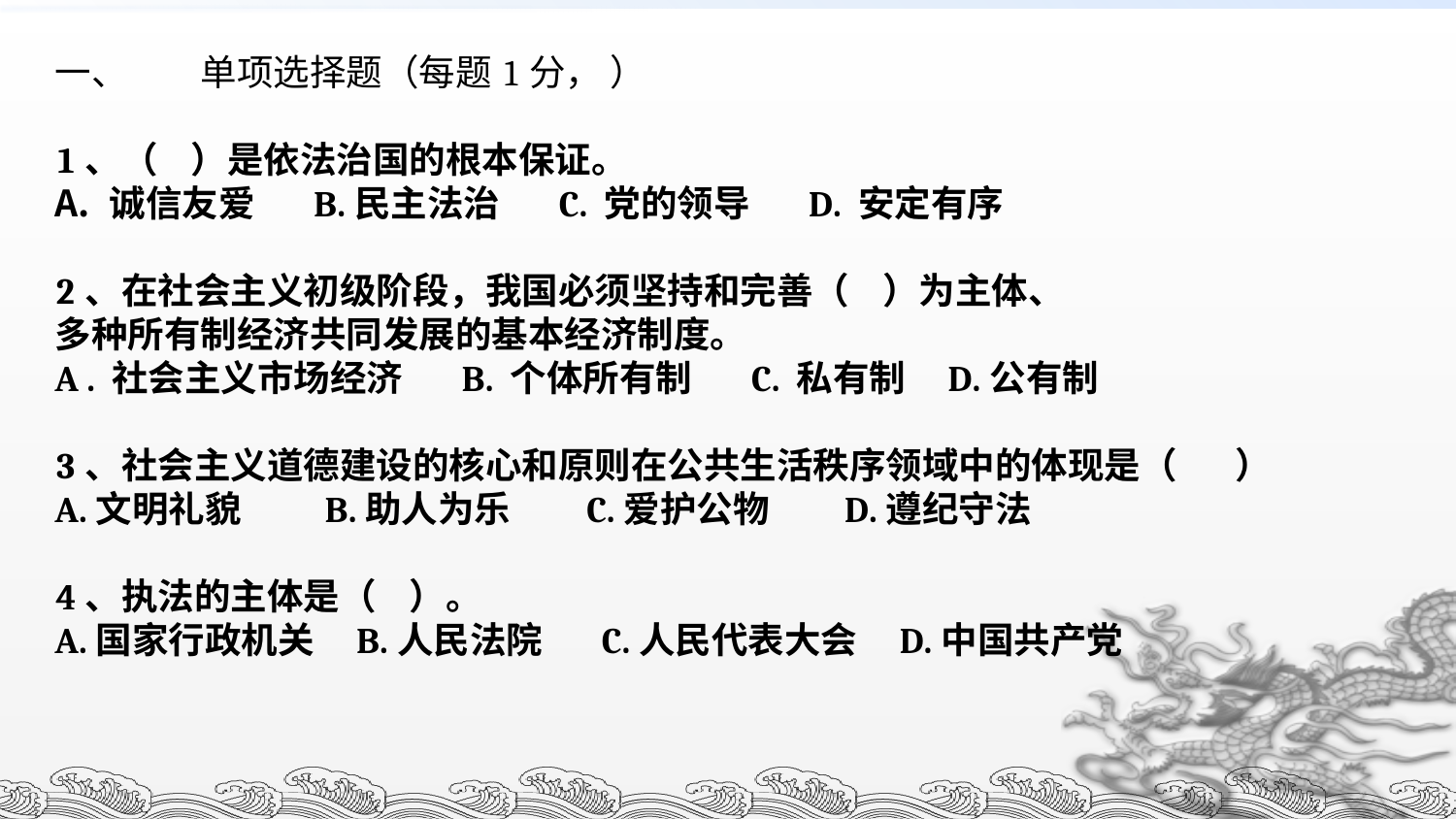

一、	单项选择题（每题1分， ）

1、（    ）是依法治国的根本保证。
诚信友爱      B.民主法治      C. 党的领导      D. 安定有序

2、在社会主义初级阶段，我国必须坚持和完善（    ）为主体、
多种所有制经济共同发展的基本经济制度。
A . 社会主义市场经济      B. 个体所有制      C. 私有制    D.公有制

3、社会主义道德建设的核心和原则在公共生活秩序领域中的体现是（       ）
A.文明礼貌         B.助人为乐        C.爱护公物        D.遵纪守法

4、执法的主体是（    ）。
A.国家行政机关    B.人民法院      C.人民代表大会    D.中国共产党